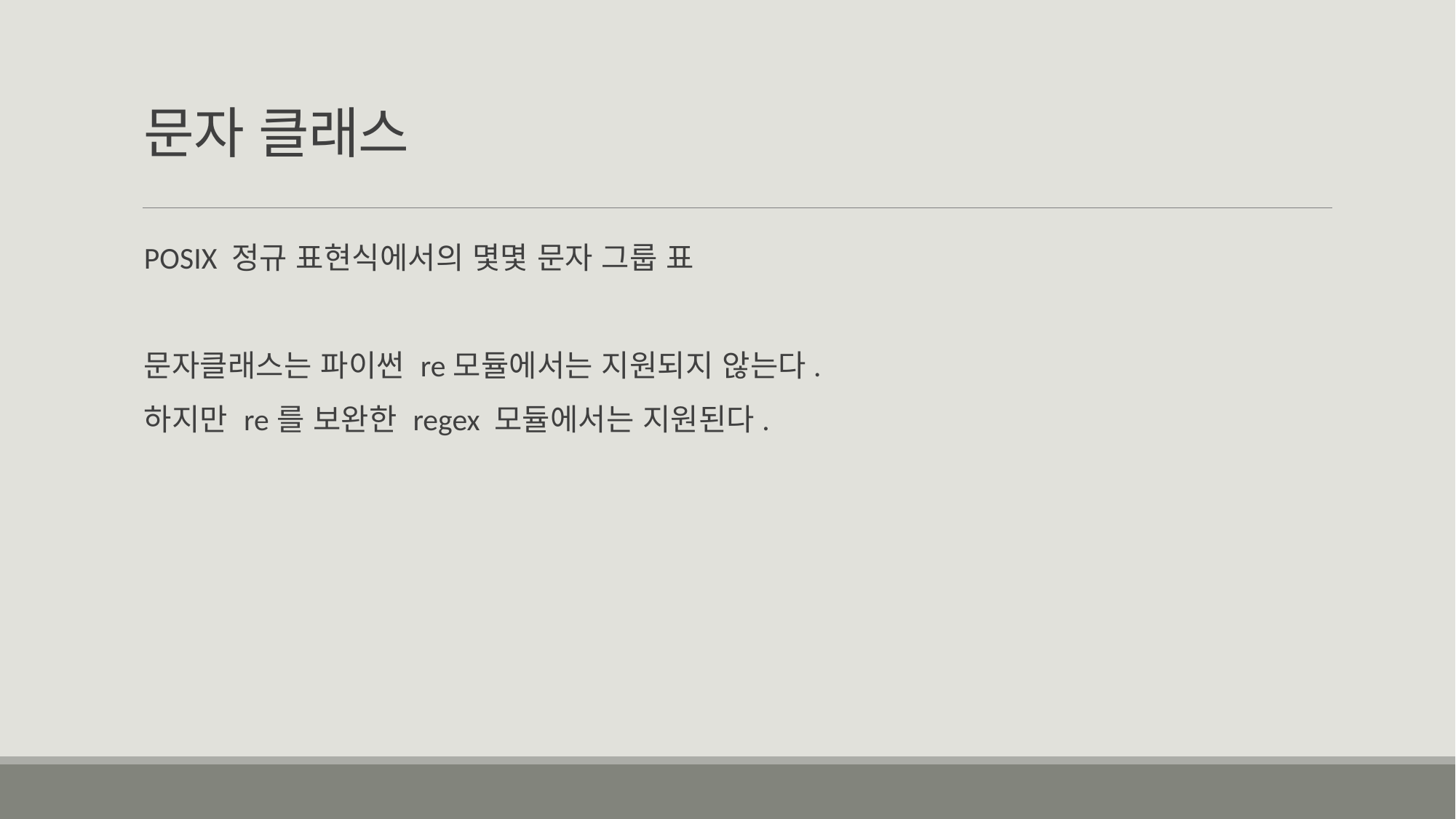

# 문자 클래스
POSIX 정규 표현식에서의 몇몇 문자 그룹 표

문자클래스는 파이썬 re모듈에서는 지원되지 않는다.
하지만 re를 보완한 regex 모듈에서는 지원된다.